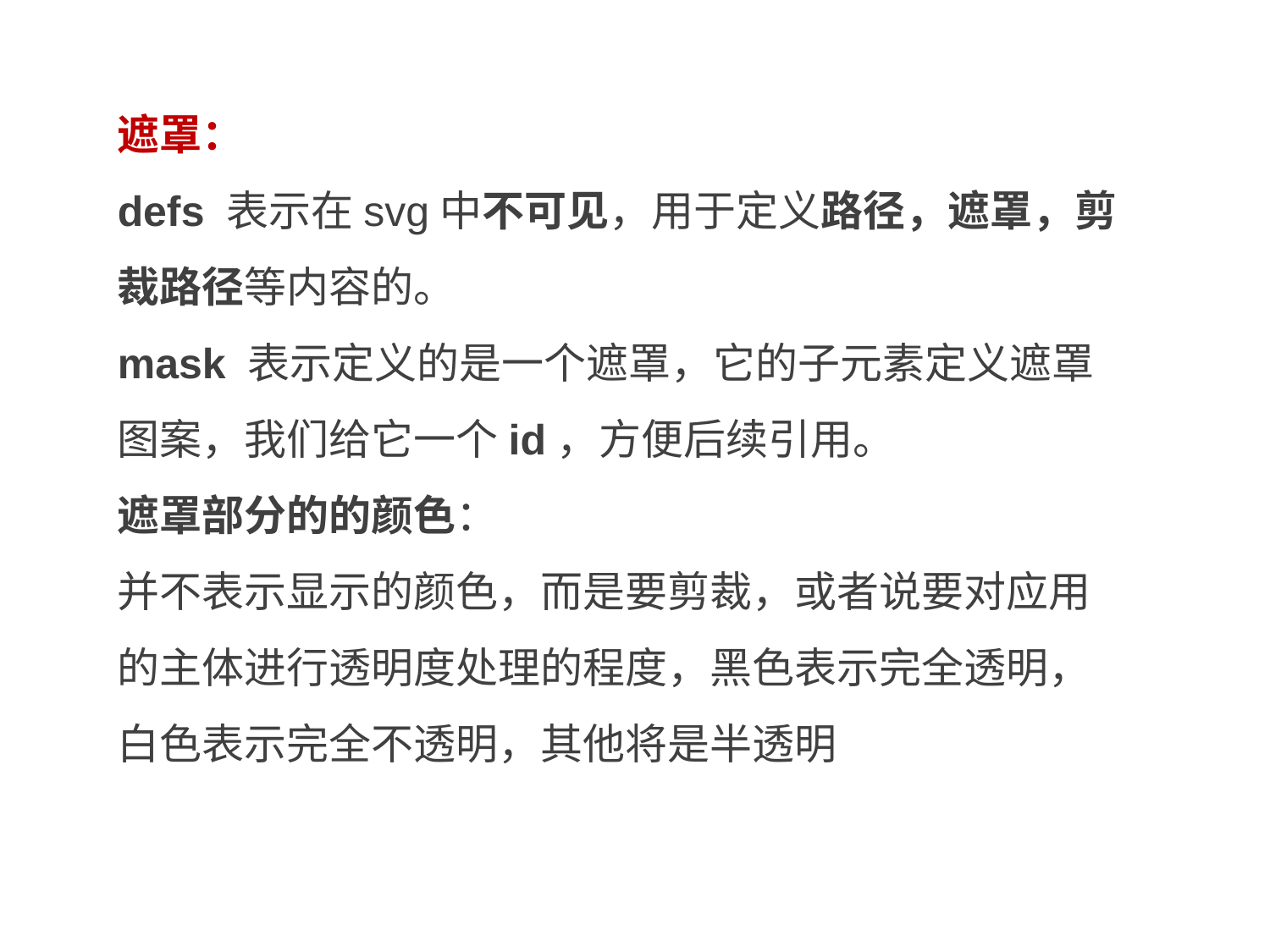

遮罩：
defs 表示在svg中不可见，用于定义路径，遮罩，剪裁路径等内容的。
mask 表示定义的是一个遮罩，它的子元素定义遮罩图案，我们给它一个id，方便后续引用。
遮罩部分的的颜色：
并不表示显示的颜色，而是要剪裁，或者说要对应用的主体进行透明度处理的程度，黑色表示完全透明，白色表示完全不透明，其他将是半透明